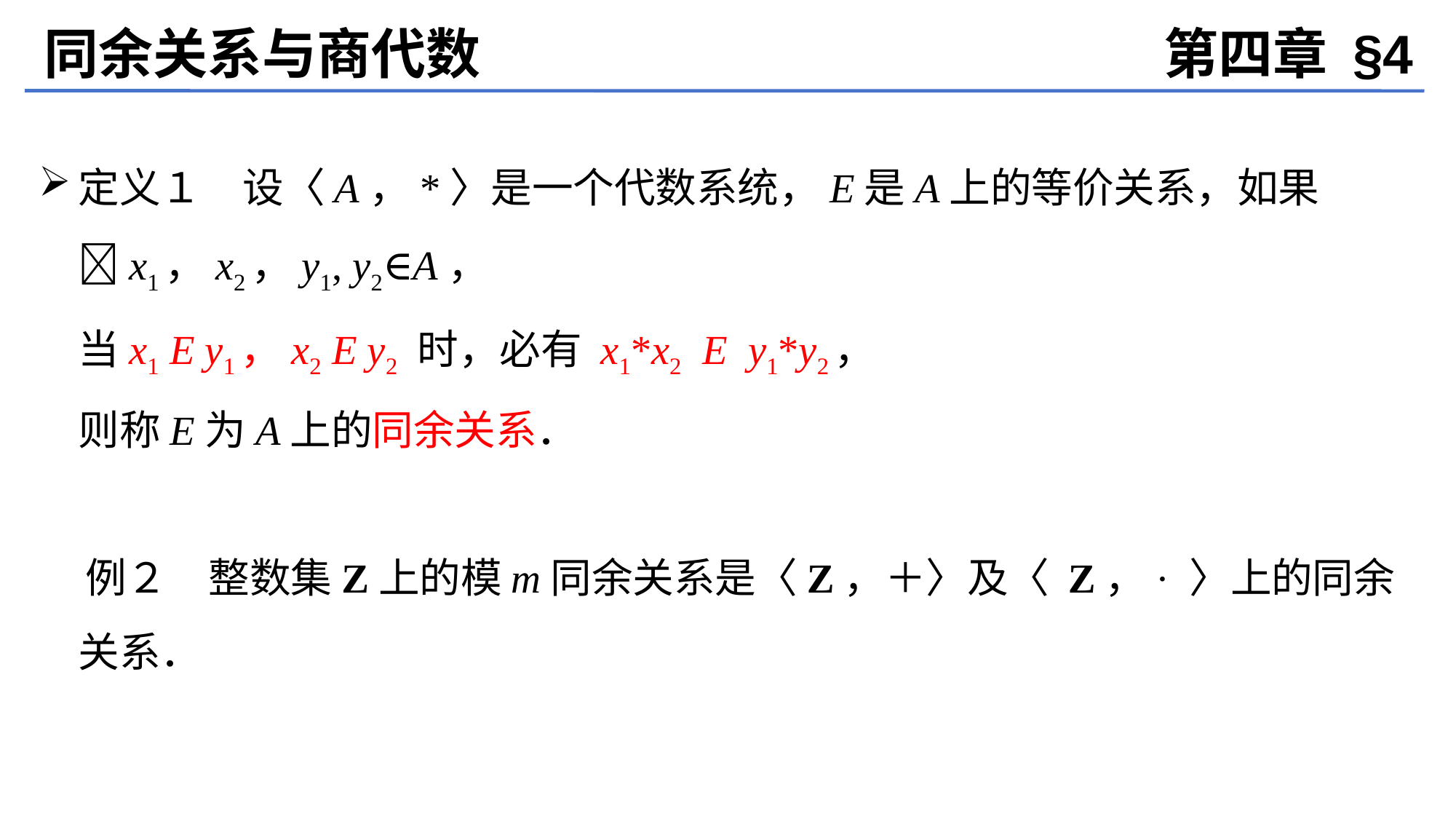

同余关系与商代数
第四章 §4
定义１　设〈A，*〉是一个代数系统，E是A上的等价关系，如果 ∀x1，x2，y1, y2∈A，
	当x1 E y1，x2 E y2 时，必有 x1*x2  E  y1*y2，
	则称E为A上的同余关系．

    例２　整数集Z上的模m同余关系是〈Z，＋〉及〈 Z，· 〉上的同余关系．